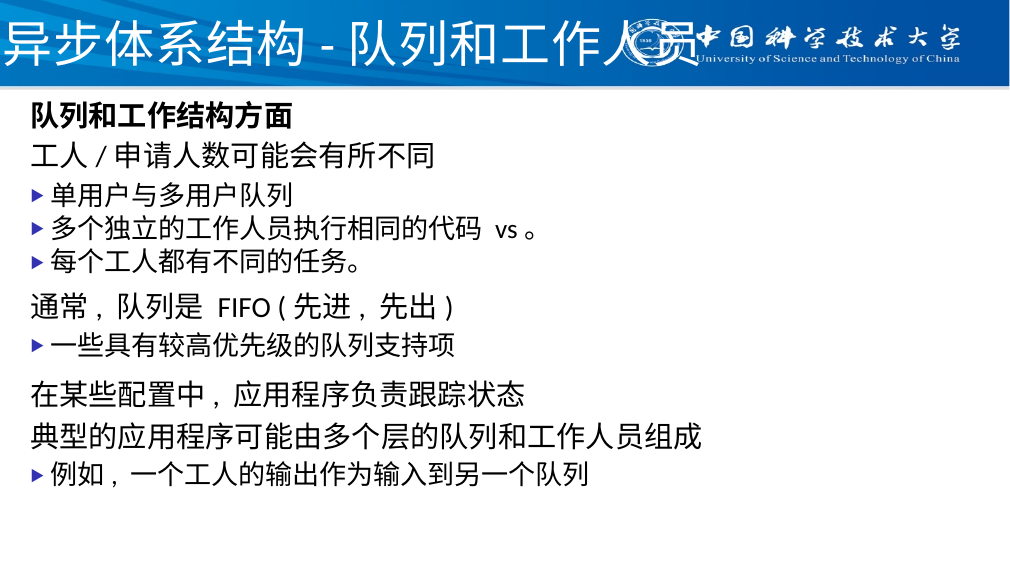

# 异步体系结构-队列和工作人员
队列和工作结构方面
工人/申请人数可能会有所不同
▶单用户与多用户队列
▶多个独立的工作人员执行相同的代码 vs。
▶每个工人都有不同的任务。
通常, 队列是 FIFO (先进, 先出)
▶一些具有较高优先级的队列支持项
在某些配置中, 应用程序负责跟踪状态
典型的应用程序可能由多个层的队列和工作人员组成
▶例如, 一个工人的输出作为输入到另一个队列